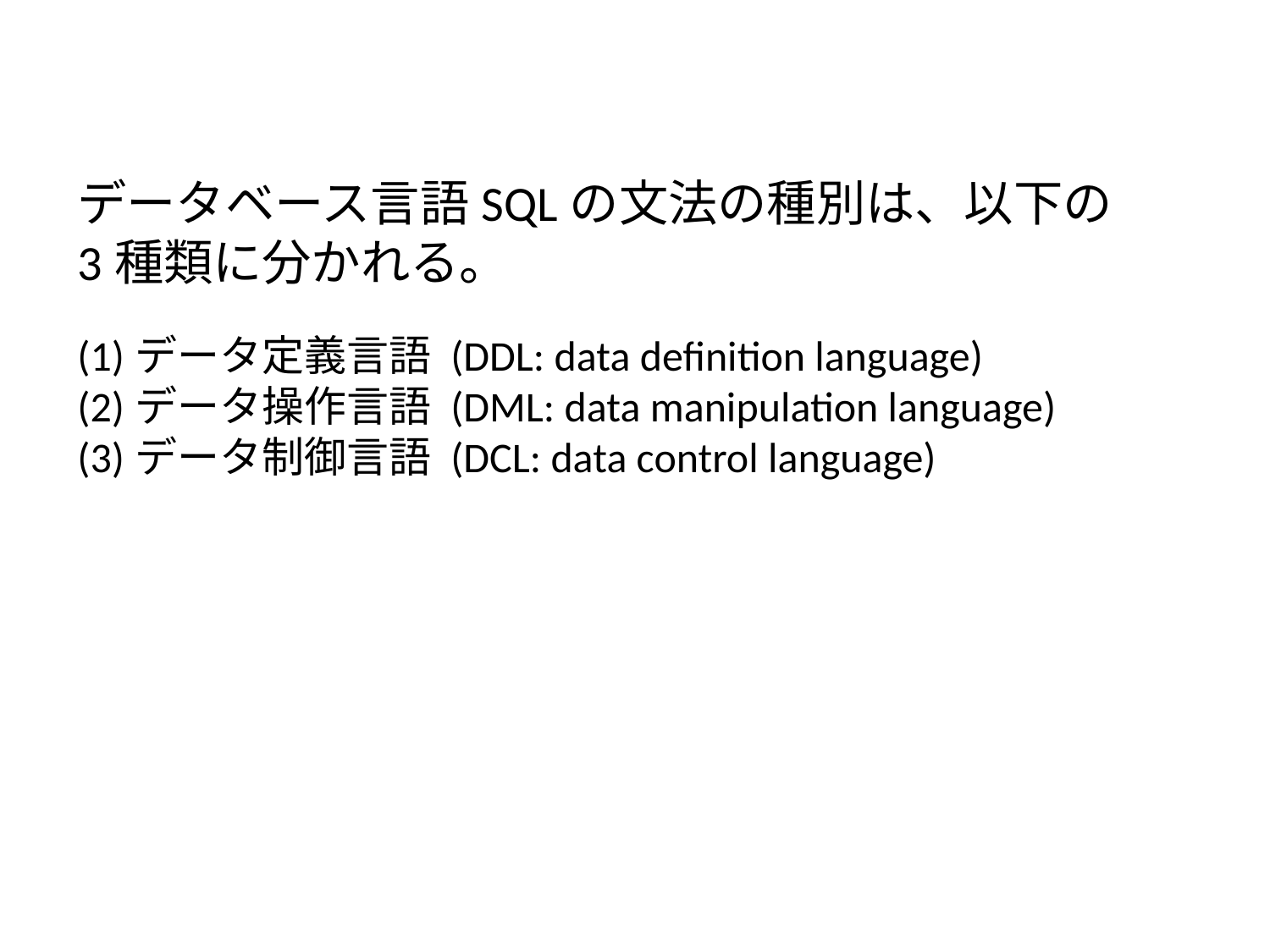

データベース言語SQLの文法の種別は、以下の
3種類に分かれる。

(1)データ定義言語 (DDL: data definition language)
(2)データ操作言語 (DML: data manipulation language)
(3)データ制御言語 (DCL: data control language)